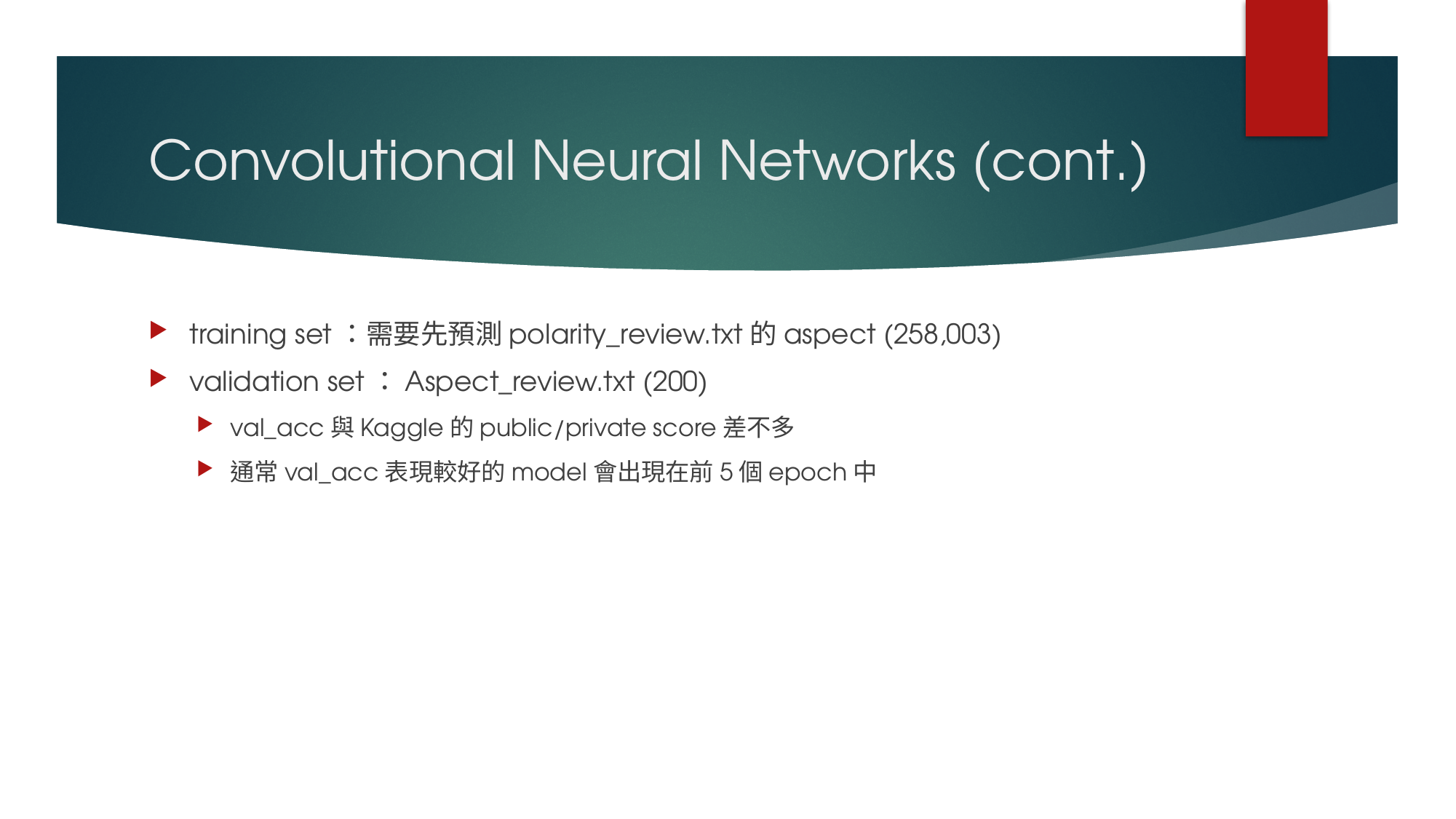

# Convolutional Neural Networks (cont.)
training set：需要先預測polarity_review.txt的aspect (258,003)
validation set：Aspect_review.txt (200)
val_acc與Kaggle的public/private score差不多
通常val_acc表現較好的model會出現在前5個epoch中